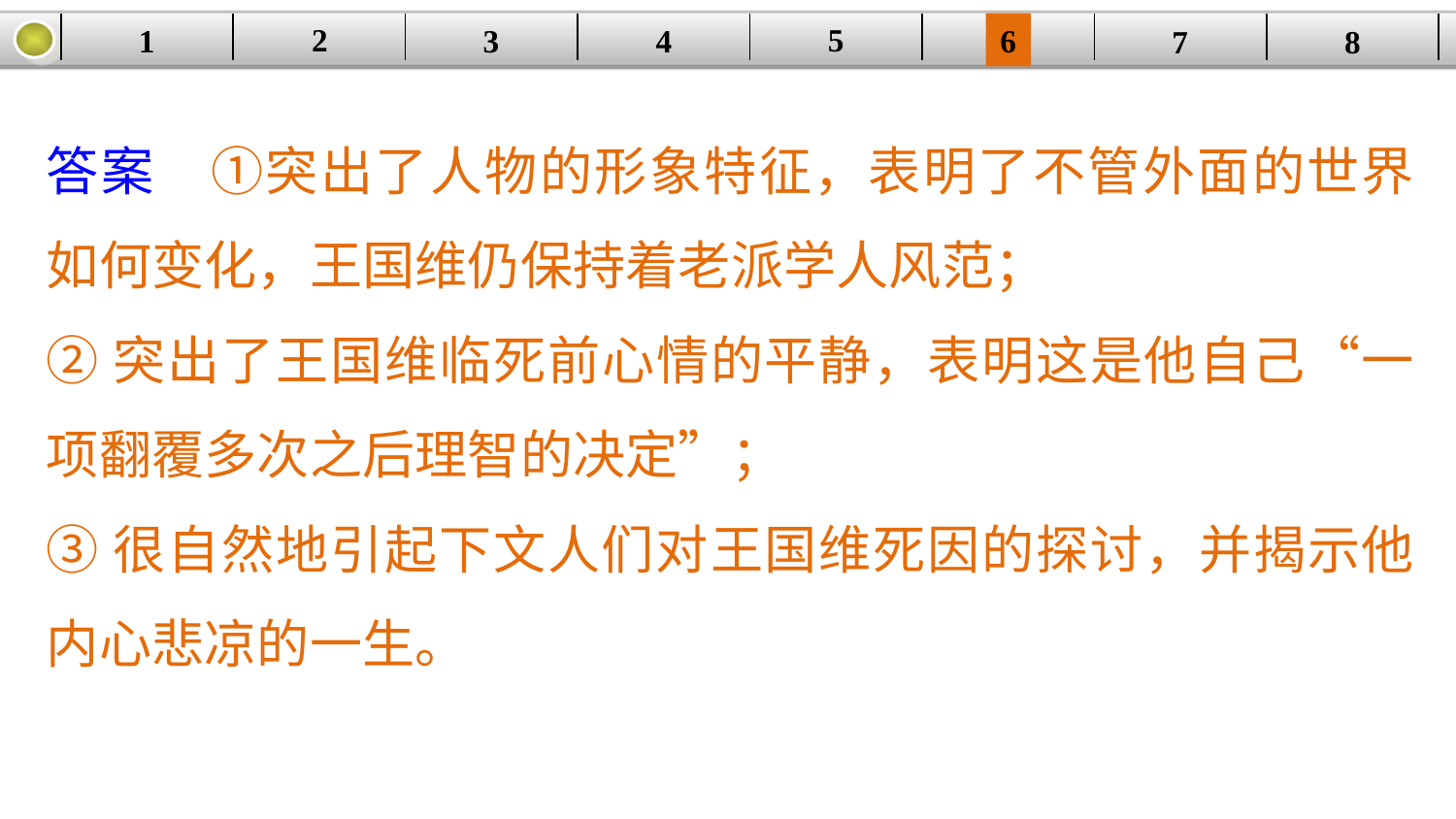

5
2
1
4
6
|  |  |  |  |  |  |  |  |
| --- | --- | --- | --- | --- | --- | --- | --- |
3
8
7

答案　①突出了人物的形象特征，表明了不管外面的世界如何变化，王国维仍保持着老派学人风范；
②突出了王国维临死前心情的平静，表明这是他自己“一项翻覆多次之后理智的决定”；
③很自然地引起下文人们对王国维死因的探讨，并揭示他内心悲凉的一生。